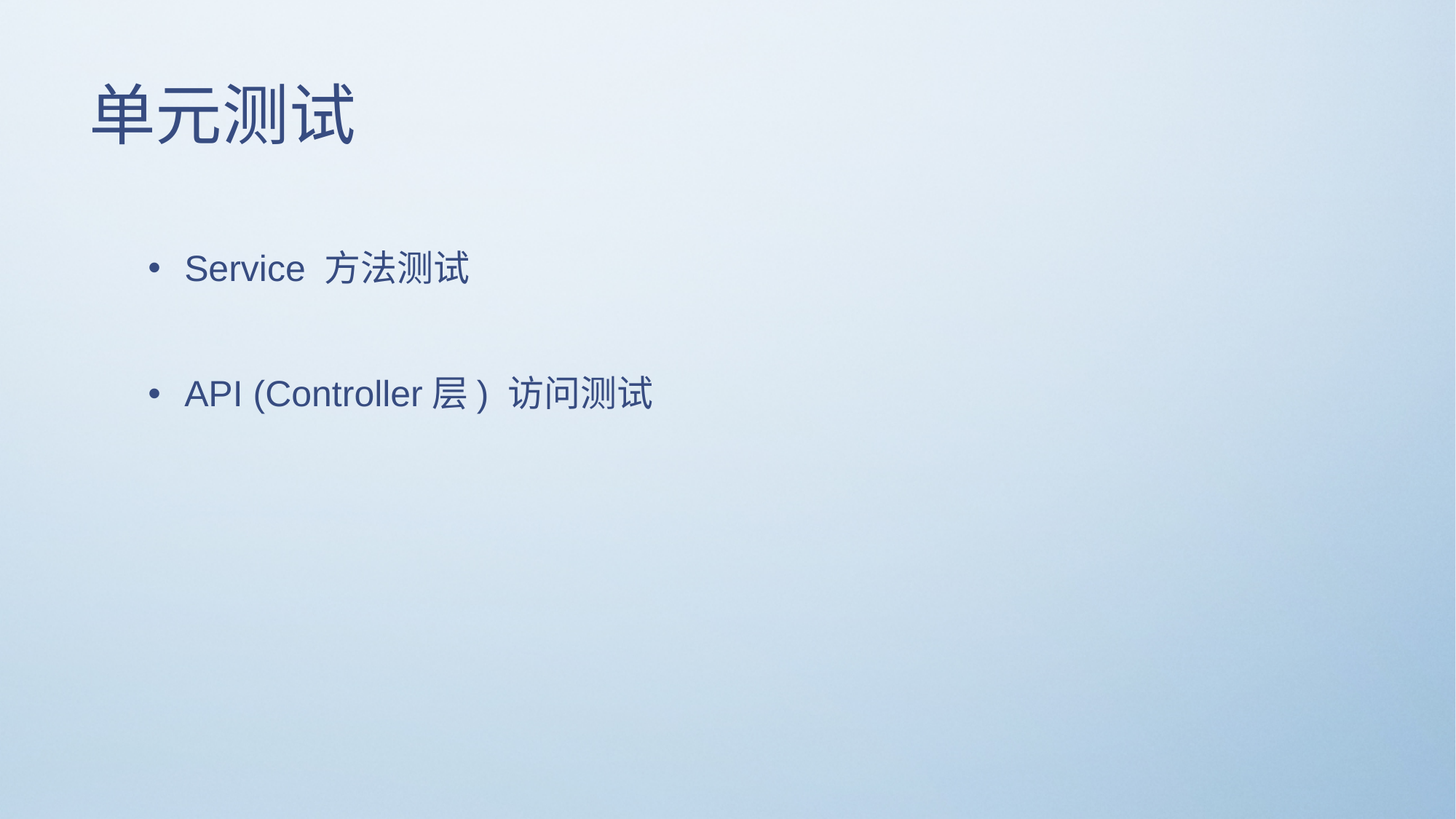

# 单元测试

Service 方法测试

API (Controller层) 访问测试